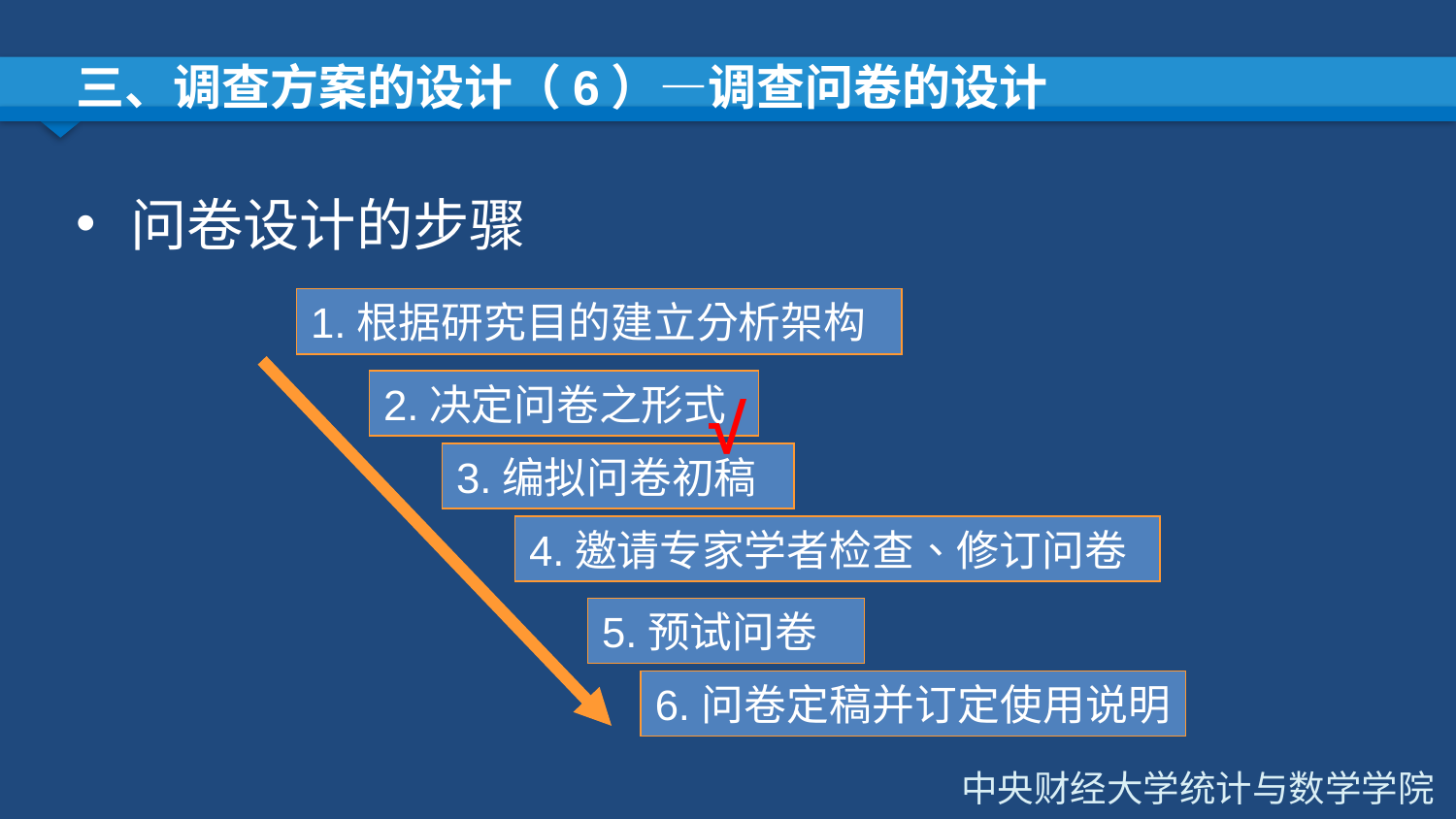

# 三、调查方案的设计（6）—调查问卷的设计
问卷设计的步骤

1.根据研究目的建立分析架构

2.决定问卷之形式
√
3.编拟问卷初稿
4.邀请专家学者检查、修订问卷
5.预试问卷
6.问卷定稿并订定使用说明